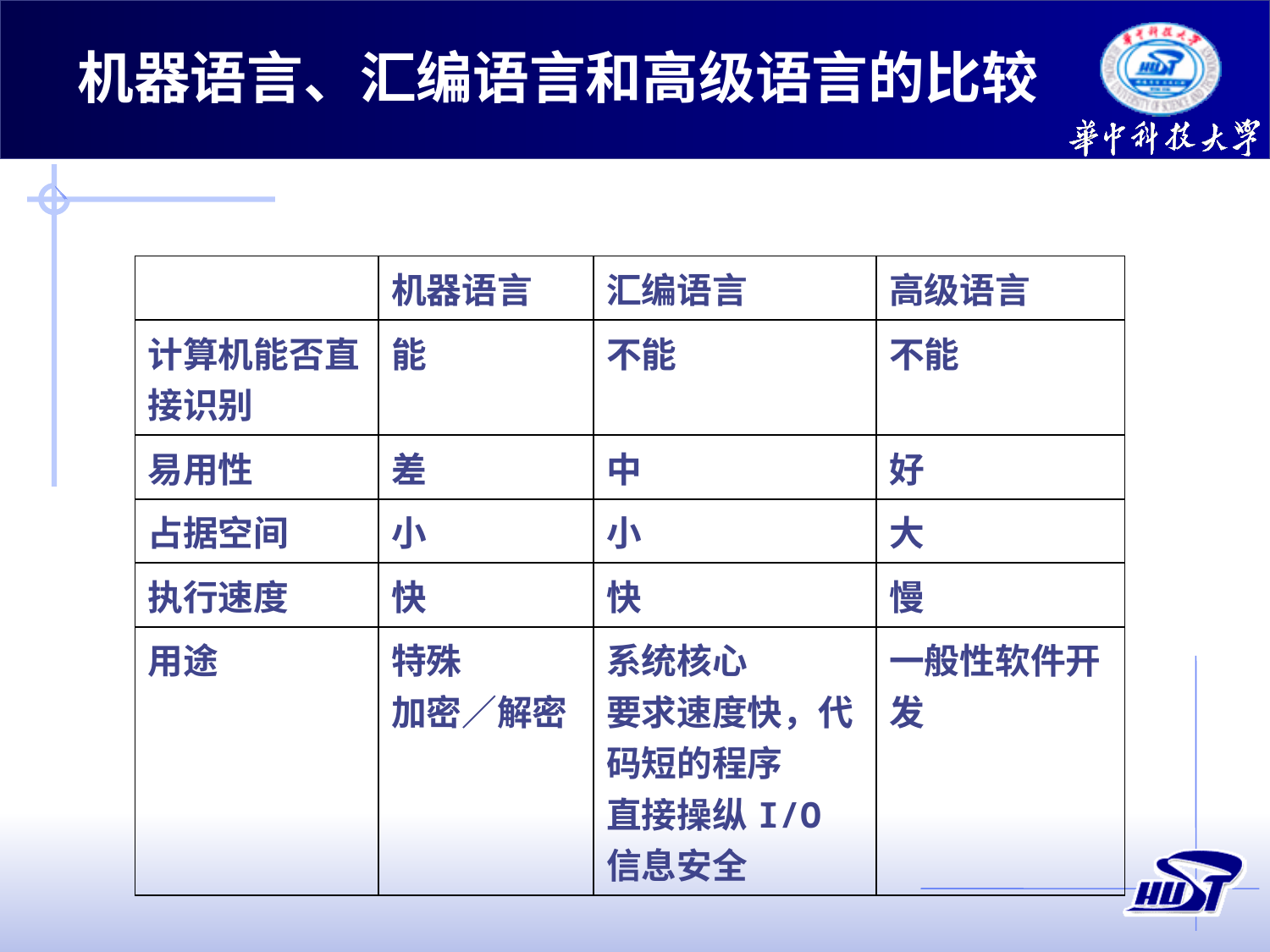

机器语言、汇编语言和高级语言的比较
|  | 机器语言 | 汇编语言 | 高级语言 |
| --- | --- | --- | --- |
| 计算机能否直接识别 | 能 | 不能 | 不能 |
| 易用性 | 差 | 中 | 好 |
| 占据空间 | 小 | 小 | 大 |
| 执行速度 | 快 | 快 | 慢 |
| 用途 | 特殊 加密／解密 | 系统核心 要求速度快，代码短的程序 直接操纵I/O 信息安全 | 一般性软件开发 |